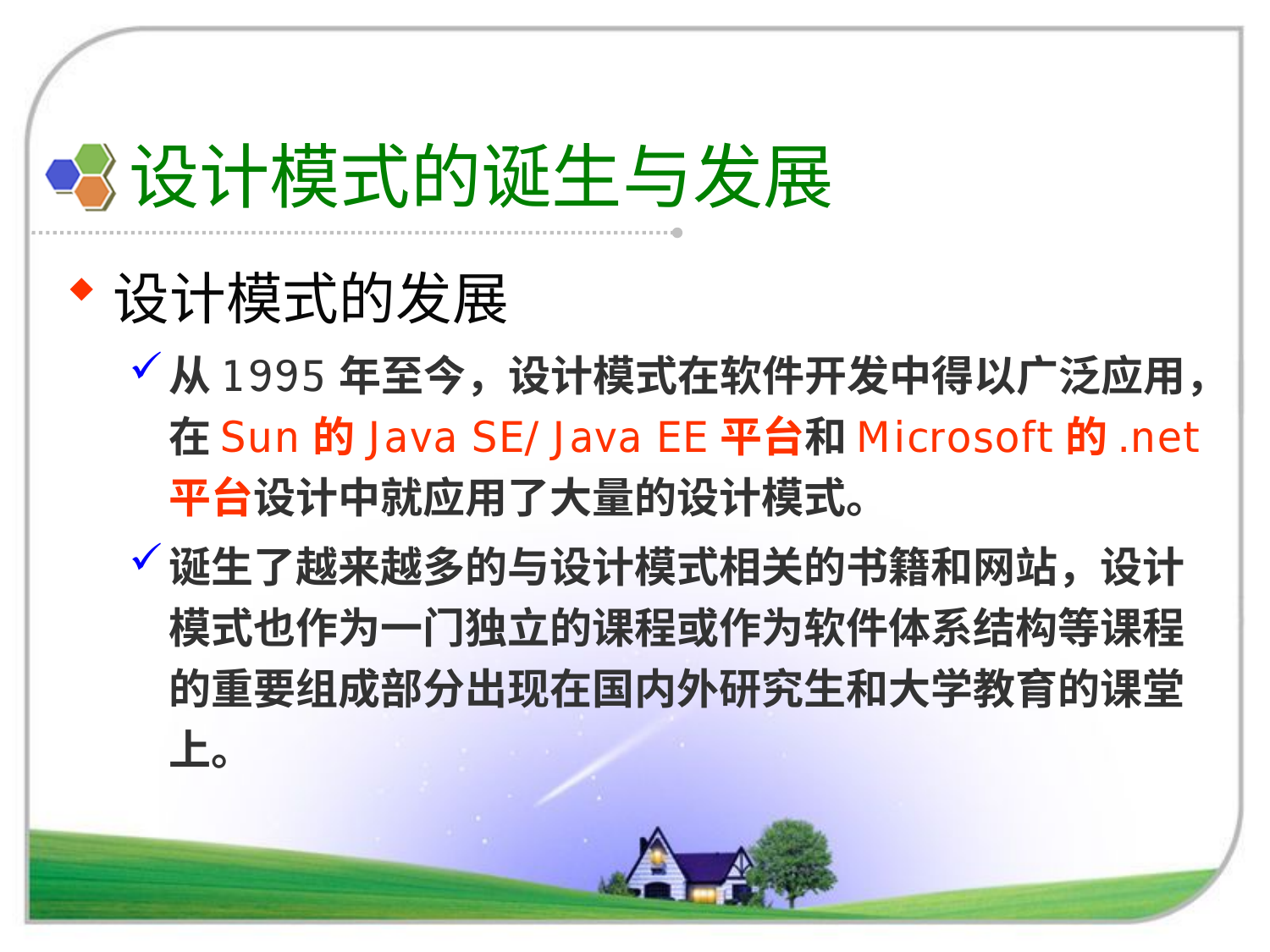

# 设计模式的诞生与发展
设计模式的发展
从1995年至今，设计模式在软件开发中得以广泛应用，在Sun的Java SE/Java EE平台和Microsoft的.net平台设计中就应用了大量的设计模式。
诞生了越来越多的与设计模式相关的书籍和网站，设计模式也作为一门独立的课程或作为软件体系结构等课程的重要组成部分出现在国内外研究生和大学教育的课堂上。